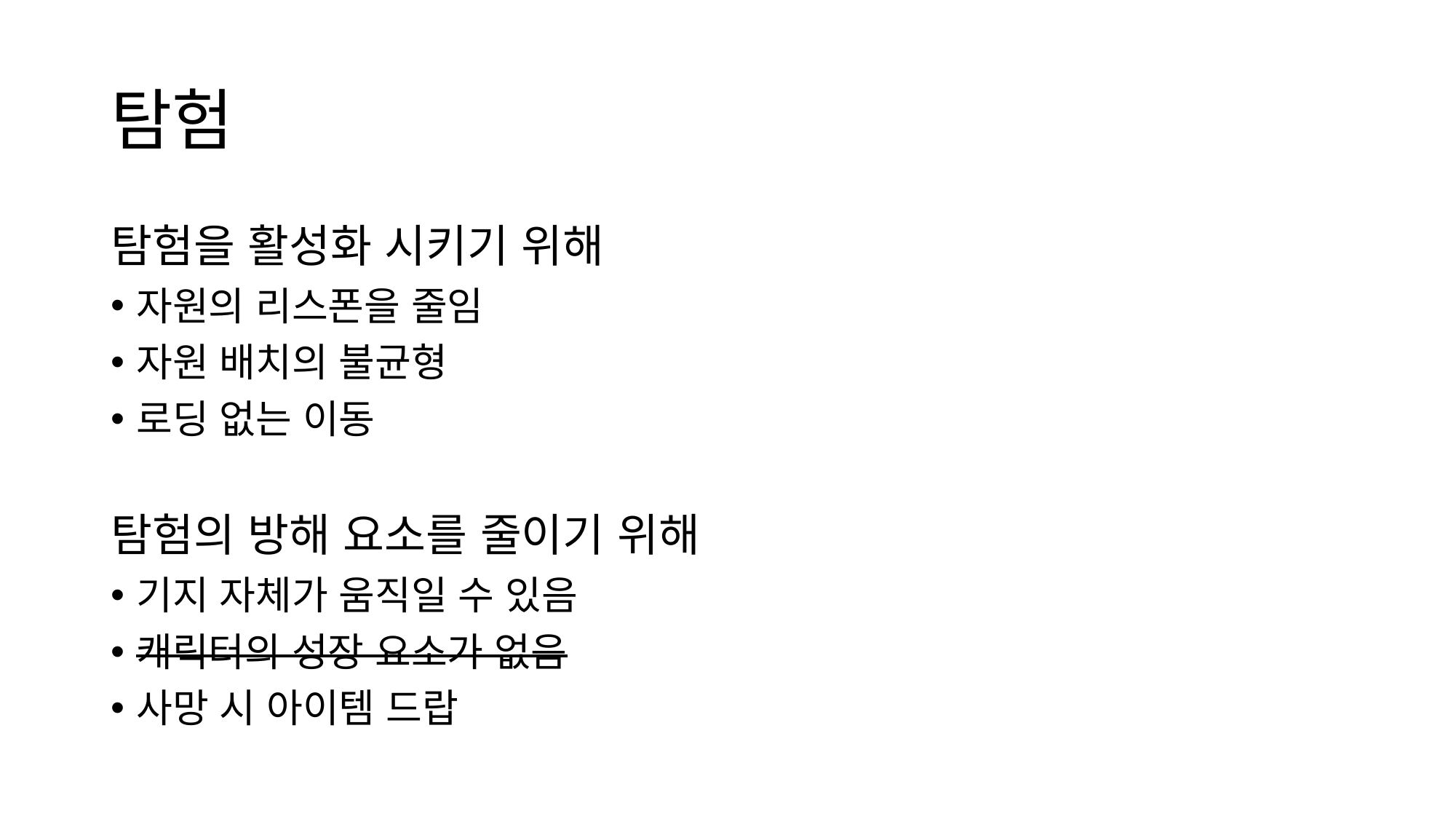

# 탐험
탐험을 활성화 시키기 위해
자원의 리스폰을 줄임
자원 배치의 불균형
로딩 없는 이동

탐험의 방해 요소를 줄이기 위해
기지 자체가 움직일 수 있음
캐릭터의 성장 요소가 없음
사망 시 아이템 드랍